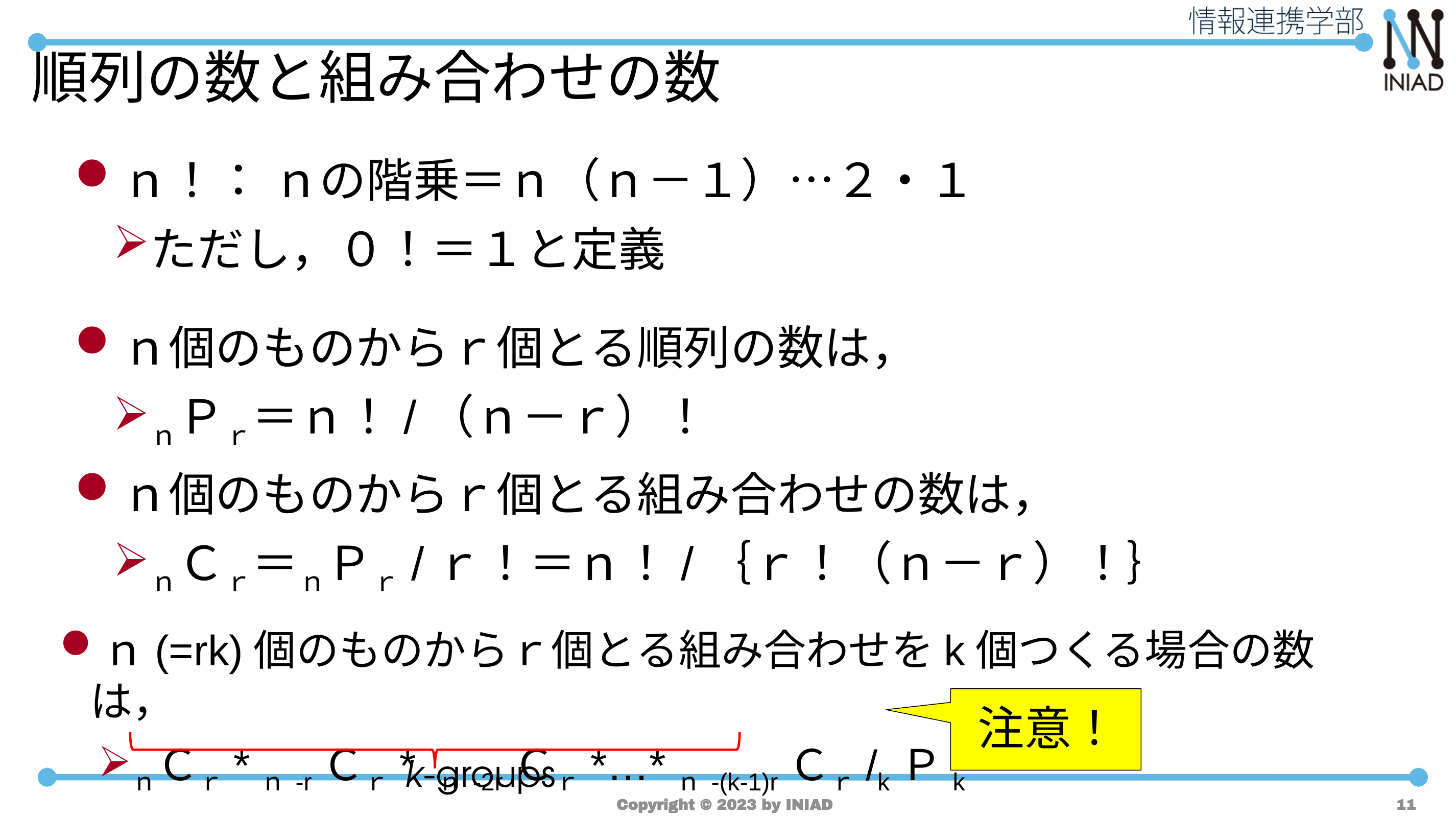

# 順列の数と組み合わせの数
ｎ！： ｎの階乗＝ｎ（ｎ－１）…２・１
ただし，０！＝１と定義
ｎ個のものからｒ個とる順列の数は，
ｎＰｒ＝ｎ！/（ｎ－ｒ）！

ｎ個のものからｒ個とる組み合わせの数は，
ｎＣｒ＝ｎＰｒ/ｒ！＝ｎ！/｛ｒ！（ｎ－ｒ）！｝
ｎ(=rk)個のものからｒ個とる組み合わせをk個つくる場合の数は，
ｎＣｒ*ｎ-rＣｒ* ｎ-2rＣｒ*…*ｎ-(k-1)rＣｒ/kＰk

注意！
k-groups
Copyright © 2023 by INIAD
11